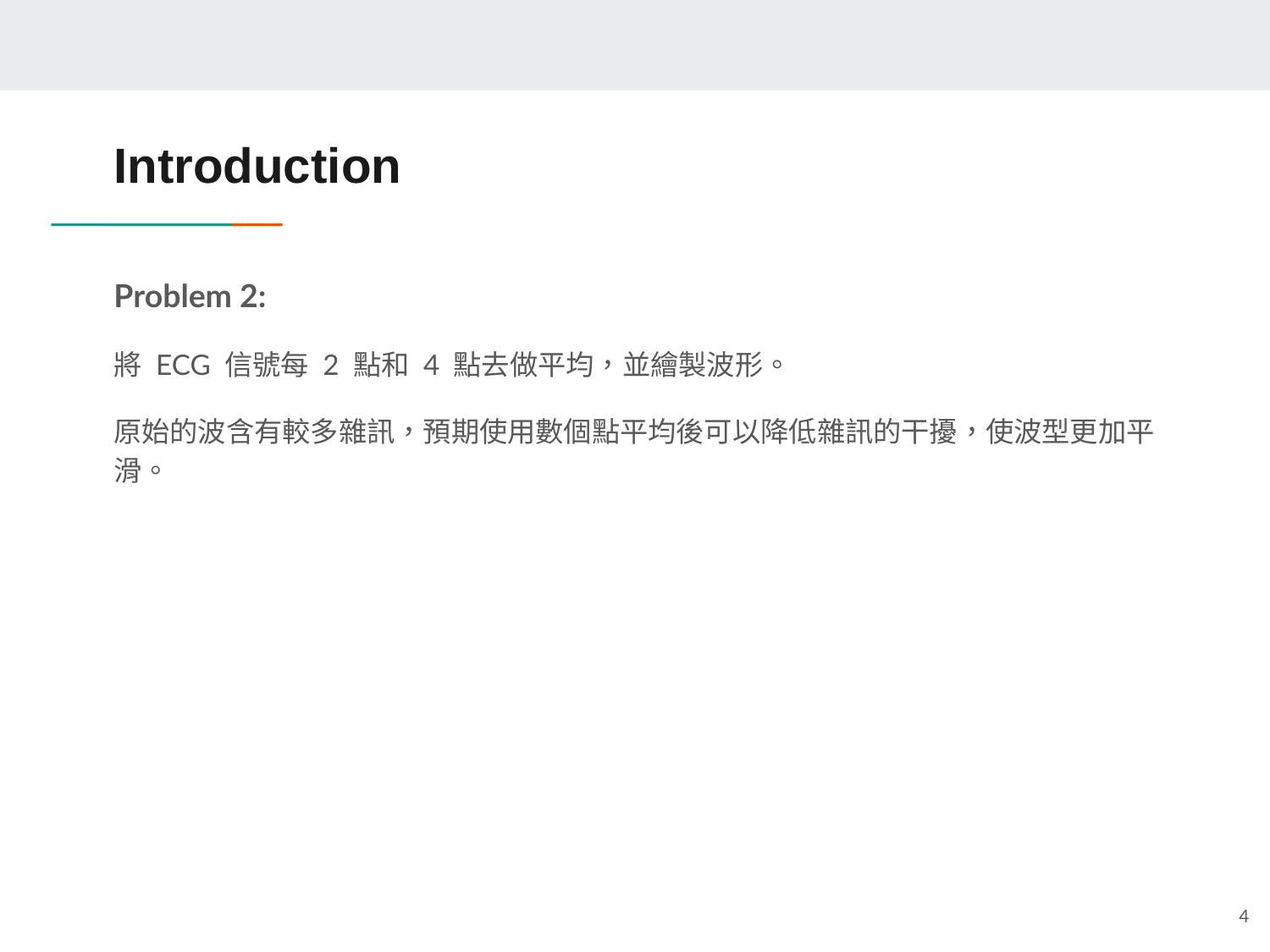

# Introduction
Problem 2:
將 ECG 信號每 2 點和 4 點去做平均，並繪製波形。
原始的波含有較多雜訊，預期使用數個點平均後可以降低雜訊的干擾，使波型更加平滑。

4